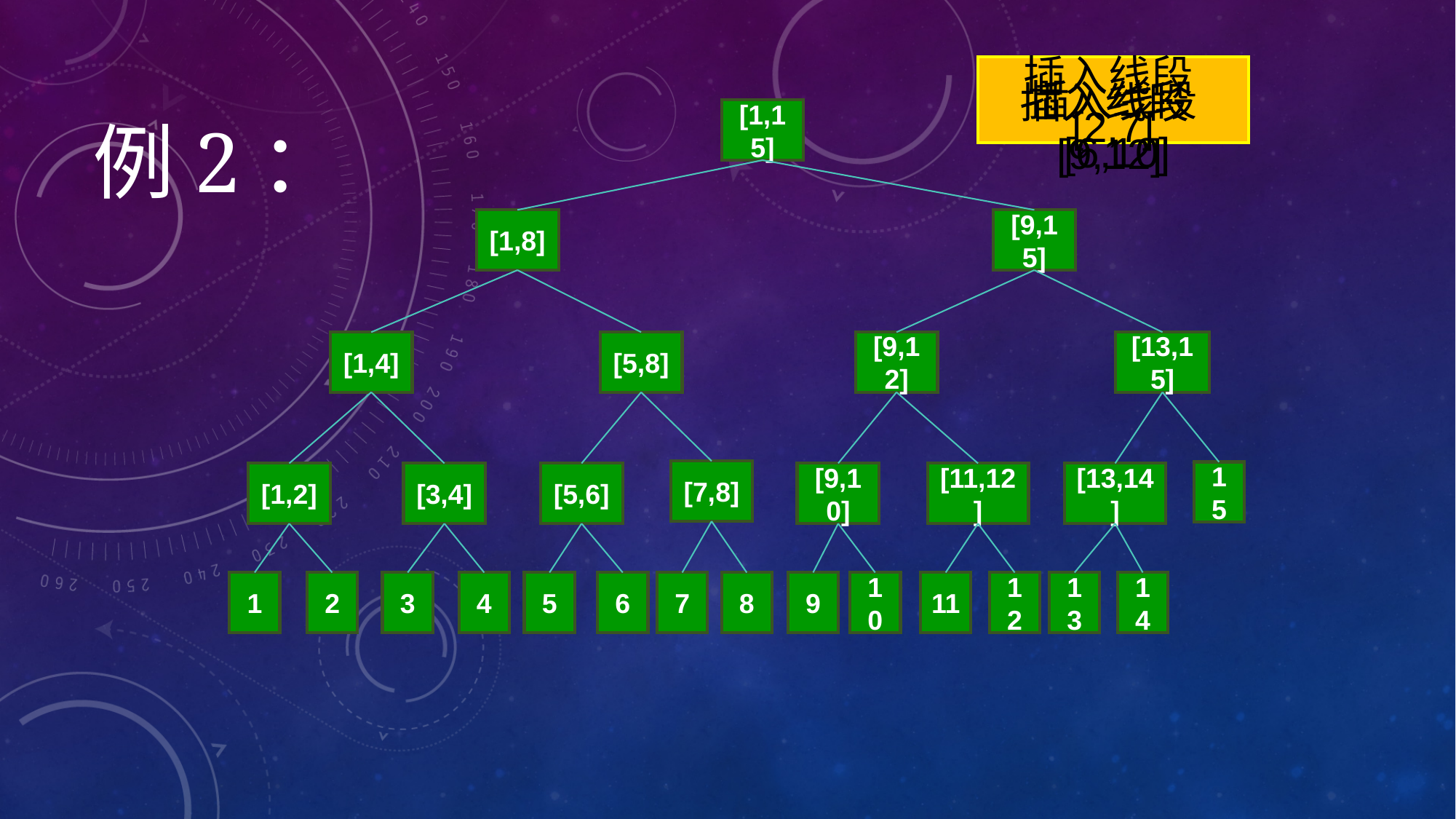

例2：
插入线段[2,7]
插入线段[6,10]
插入线段[9,12]
[1,15]
[1,8]
[9,15]
[1,4]
[5,8]
[9,12]
[13,15]
[7,8]
15
[1,2]
[3,4]
[5,6]
[9,10]
[11,12]
[13,14]
1
2
3
4
5
6
7
8
9
10
11
12
13
14